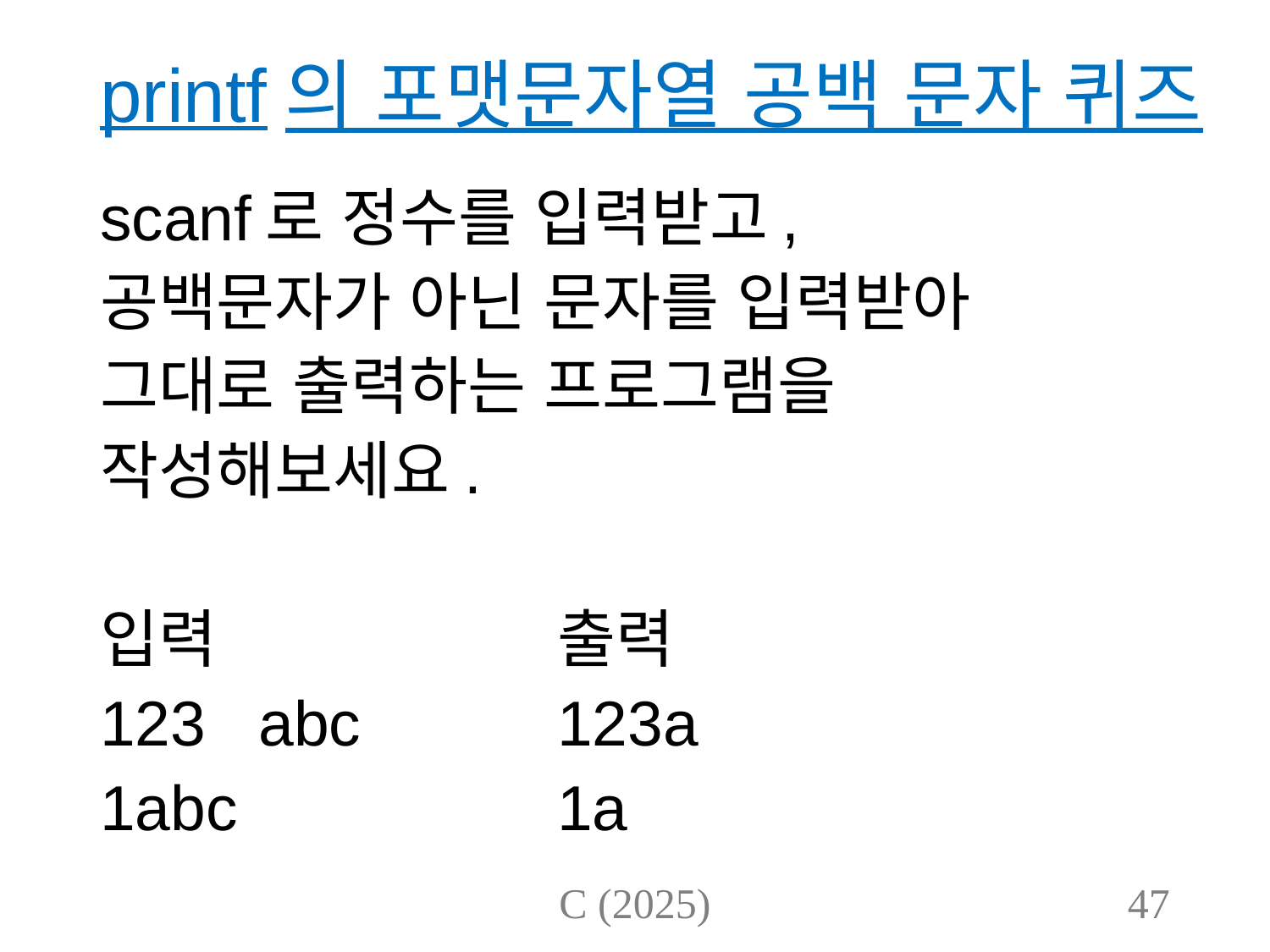

# printf의 포맷문자열 공백 문자 퀴즈
scanf로 정수를 입력받고,
공백문자가 아닌 문자를 입력받아
그대로 출력하는 프로그램을
작성해보세요.

입력			출력
123   abc  		123a
1abc			1a
C (2025)
47